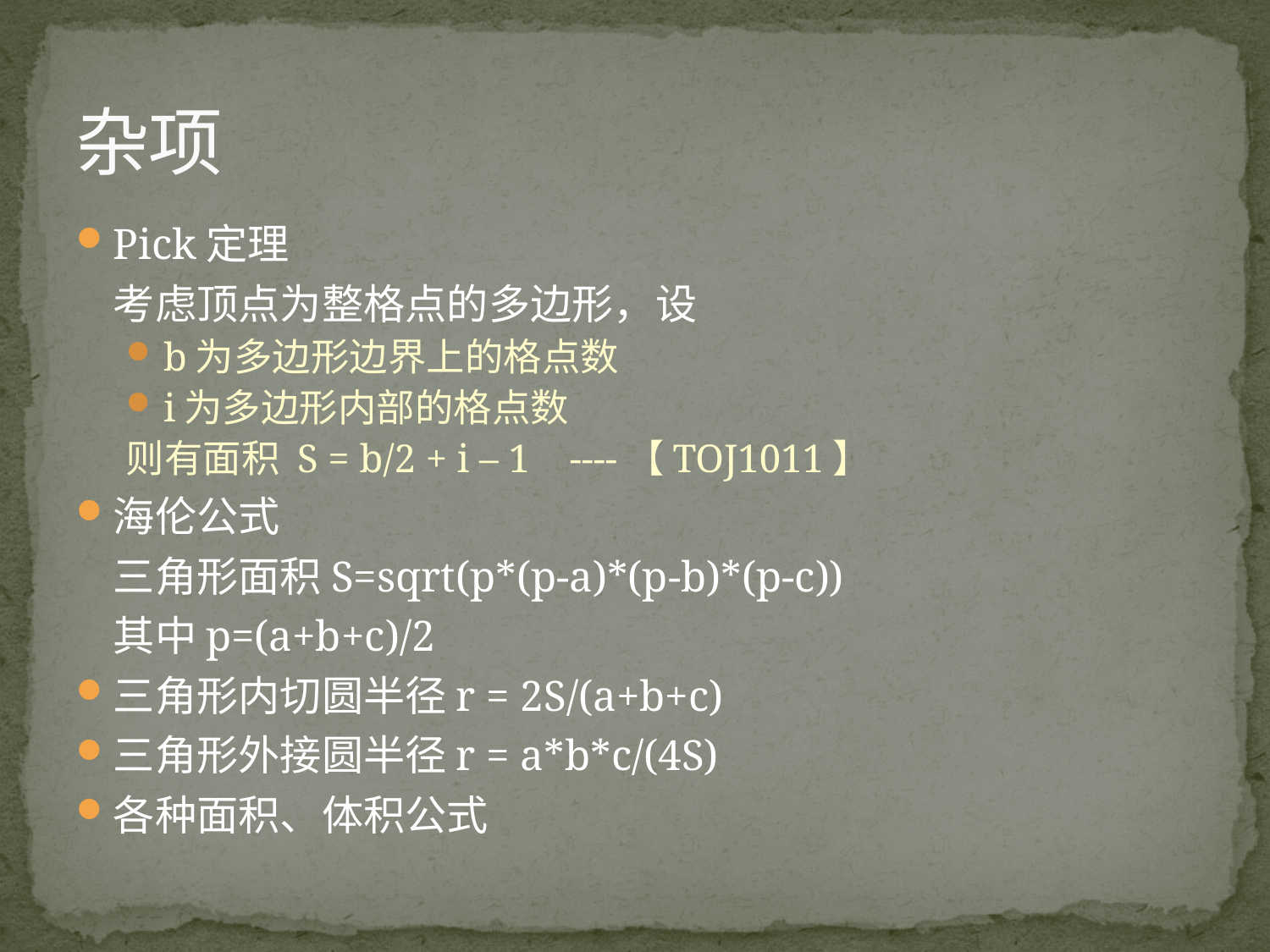

# 杂项
Pick定理
	考虑顶点为整格点的多边形，设
b为多边形边界上的格点数
i为多边形内部的格点数
则有面积 S = b/2 + i – 1    ----【TOJ1011】
海伦公式
	三角形面积S=sqrt(p*(p-a)*(p-b)*(p-c))
	其中p=(a+b+c)/2
三角形内切圆半径r = 2S/(a+b+c)
三角形外接圆半径r = a*b*c/(4S)
各种面积、体积公式